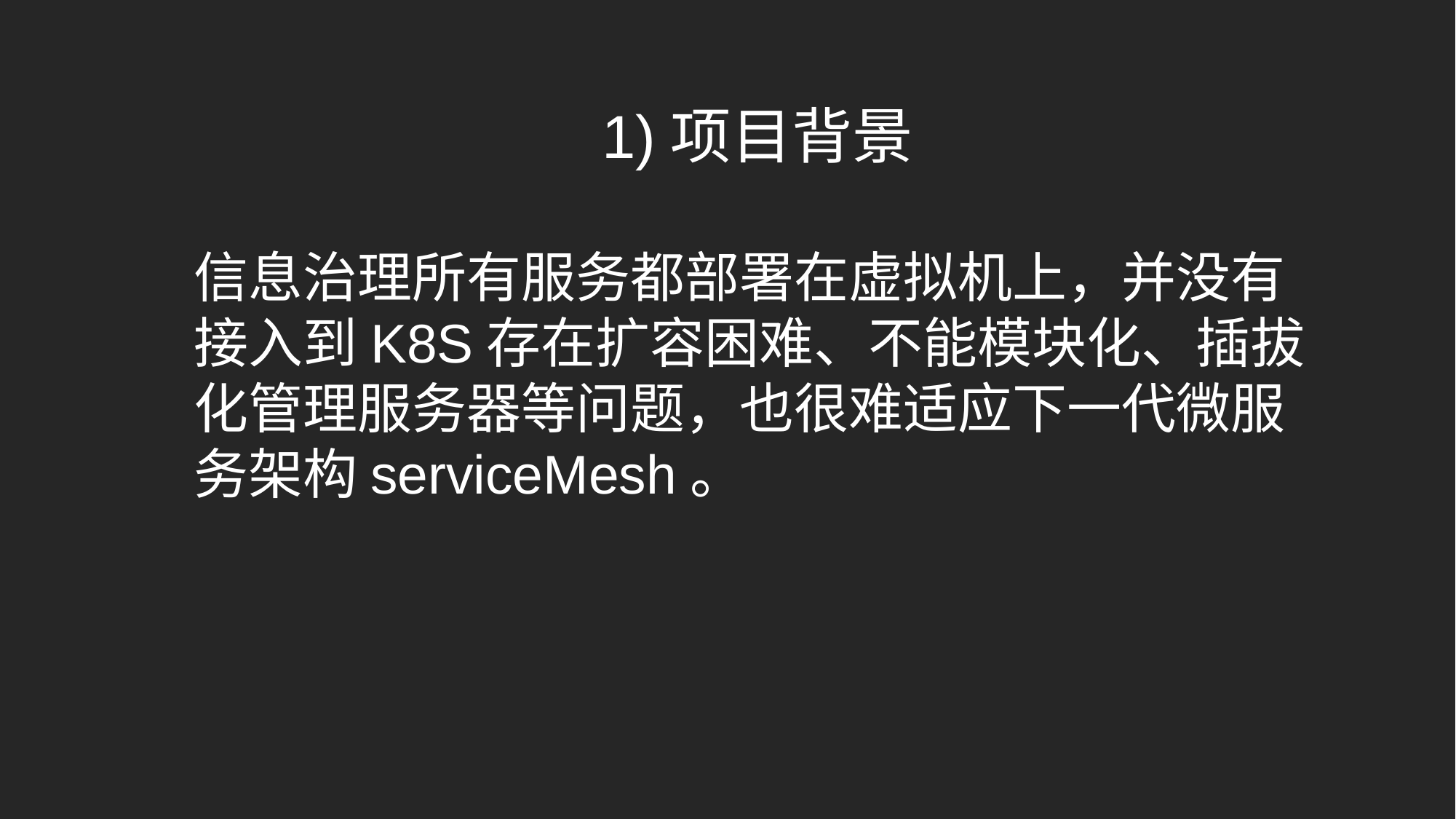

1)项目背景

信息治理所有服务都部署在虚拟机上，并没有接入到K8S存在扩容困难、不能模块化、插拔化管理服务器等问题，也很难适应下一代微服务架构serviceMesh。